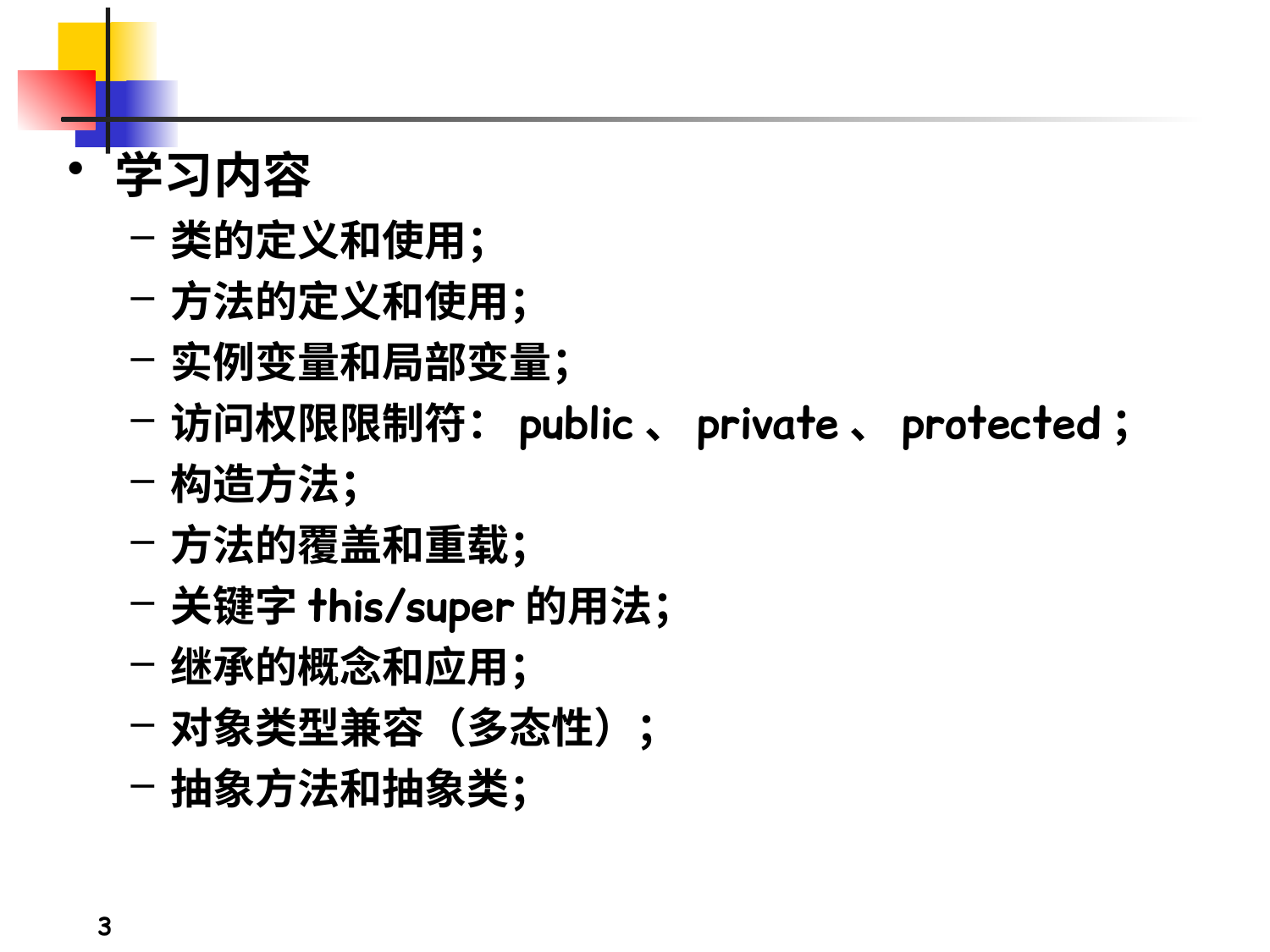

学习内容
类的定义和使用；
方法的定义和使用；
实例变量和局部变量；
访问权限限制符：public、private、protected；
构造方法；
方法的覆盖和重载；
关键字this/super的用法；
继承的概念和应用；
对象类型兼容（多态性）；
抽象方法和抽象类；
3